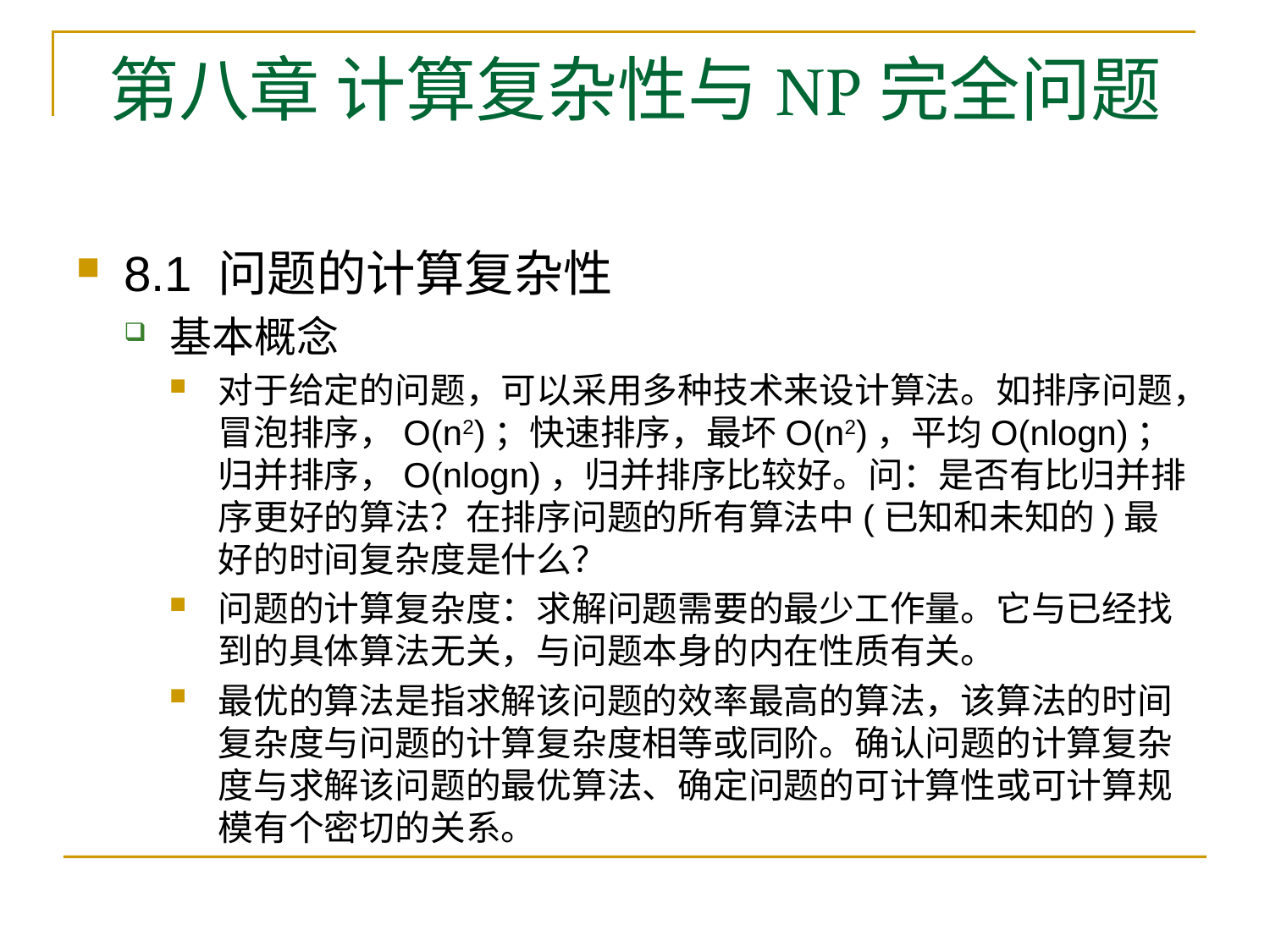

# 第八章 计算复杂性与NP完全问题
8.1 问题的计算复杂性
基本概念
对于给定的问题，可以采用多种技术来设计算法。如排序问题，冒泡排序，O(n2)；快速排序，最坏O(n2)，平均O(nlogn)；归并排序，O(nlogn)，归并排序比较好。问：是否有比归并排序更好的算法？在排序问题的所有算法中(已知和未知的)最好的时间复杂度是什么？
问题的计算复杂度：求解问题需要的最少工作量。它与已经找到的具体算法无关，与问题本身的内在性质有关。
最优的算法是指求解该问题的效率最高的算法，该算法的时间复杂度与问题的计算复杂度相等或同阶。确认问题的计算复杂度与求解该问题的最优算法、确定问题的可计算性或可计算规模有个密切的关系。